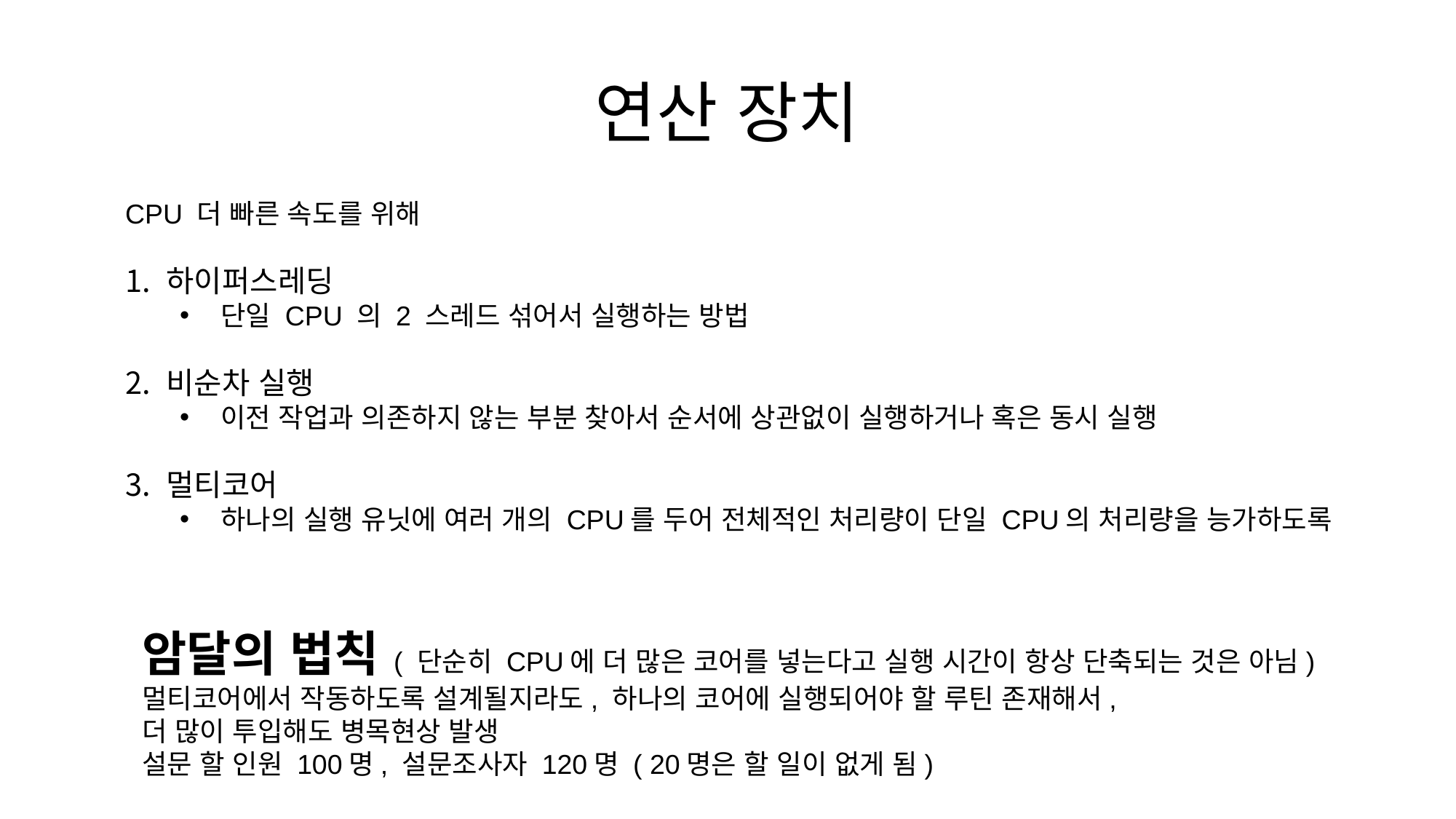

연산 장치
CPU 더 빠른 속도를 위해

하이퍼스레딩
단일 CPU 의 2 스레드 섞어서 실행하는 방법

비순차 실행
이전 작업과 의존하지 않는 부분 찾아서 순서에 상관없이 실행하거나 혹은 동시 실행

멀티코어
하나의 실행 유닛에 여러 개의 CPU를 두어 전체적인 처리량이 단일 CPU의 처리량을 능가하도록
암달의 법칙 ( 단순히 CPU에 더 많은 코어를 넣는다고 실행 시간이 항상 단축되는 것은 아님)
멀티코어에서 작동하도록 설계될지라도, 하나의 코어에 실행되어야 할 루틴 존재해서,
더 많이 투입해도 병목현상 발생
설문 할 인원 100명, 설문조사자 120명 ( 20명은 할 일이 없게 됨)